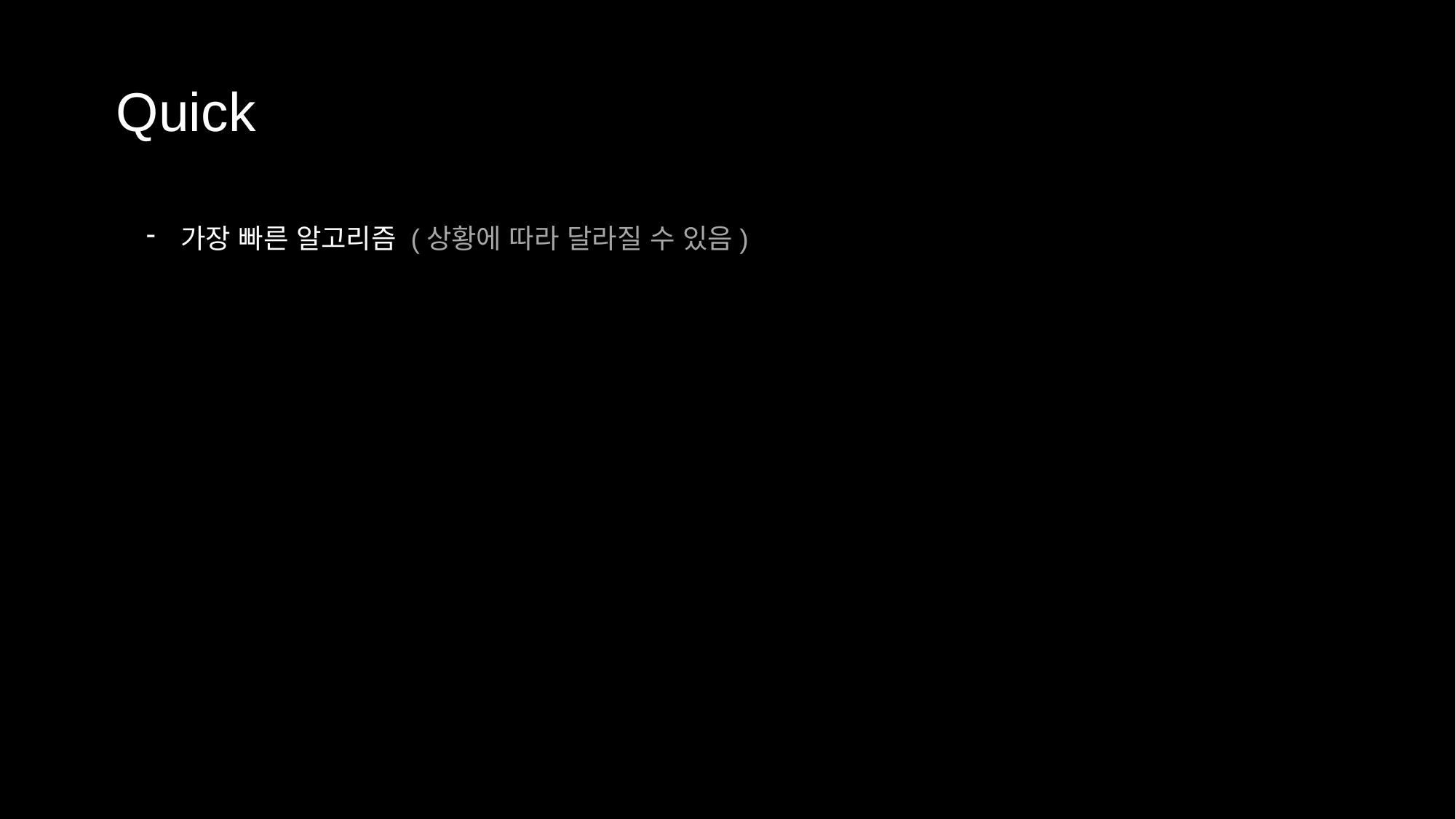

Quick
가장 빠른 알고리즘 (상황에 따라 달라질 수 있음)